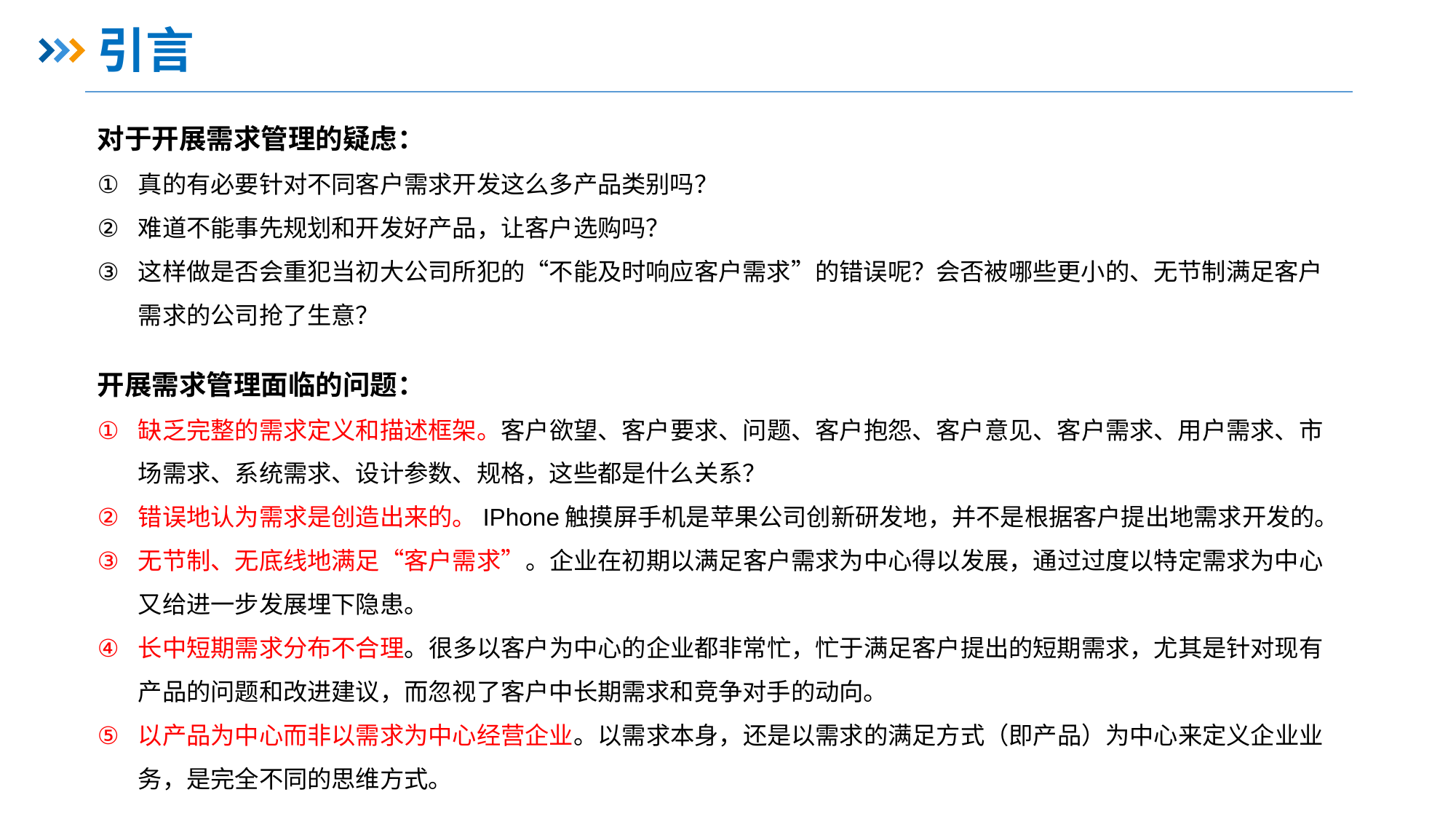

# 引言
对于开展需求管理的疑虑：
真的有必要针对不同客户需求开发这么多产品类别吗？
难道不能事先规划和开发好产品，让客户选购吗？
这样做是否会重犯当初大公司所犯的“不能及时响应客户需求”的错误呢？会否被哪些更小的、无节制满足客户需求的公司抢了生意？
开展需求管理面临的问题：
缺乏完整的需求定义和描述框架。客户欲望、客户要求、问题、客户抱怨、客户意见、客户需求、用户需求、市场需求、系统需求、设计参数、规格，这些都是什么关系？
错误地认为需求是创造出来的。IPhone触摸屏手机是苹果公司创新研发地，并不是根据客户提出地需求开发的。
无节制、无底线地满足“客户需求”。企业在初期以满足客户需求为中心得以发展，通过过度以特定需求为中心又给进一步发展埋下隐患。
长中短期需求分布不合理。很多以客户为中心的企业都非常忙，忙于满足客户提出的短期需求，尤其是针对现有产品的问题和改进建议，而忽视了客户中长期需求和竞争对手的动向。
以产品为中心而非以需求为中心经营企业。以需求本身，还是以需求的满足方式（即产品）为中心来定义企业业务，是完全不同的思维方式。